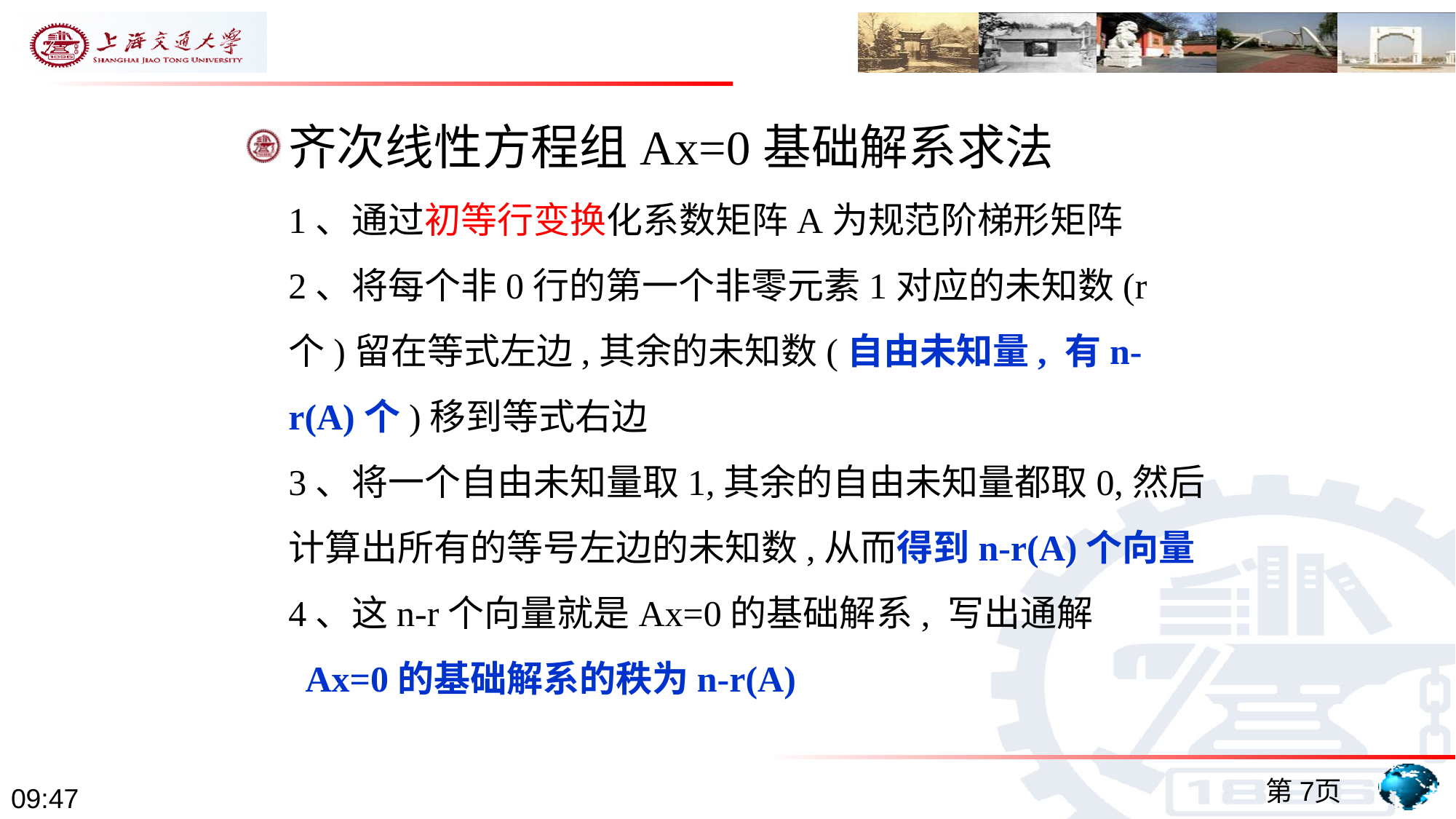

齐次线性方程组Ax=0基础解系求法
1、通过初等行变换化系数矩阵A为规范阶梯形矩阵
2、将每个非0行的第一个非零元素1对应的未知数(r个)留在等式左边,其余的未知数(自由未知量, 有n-r(A)个)移到等式右边
3、将一个自由未知量取1,其余的自由未知量都取0,然后计算出所有的等号左边的未知数,从而得到n-r(A)个向量
4、这n-r个向量就是Ax=0的基础解系, 写出通解
 Ax=0的基础解系的秩为n-r(A)
第7页
09:47